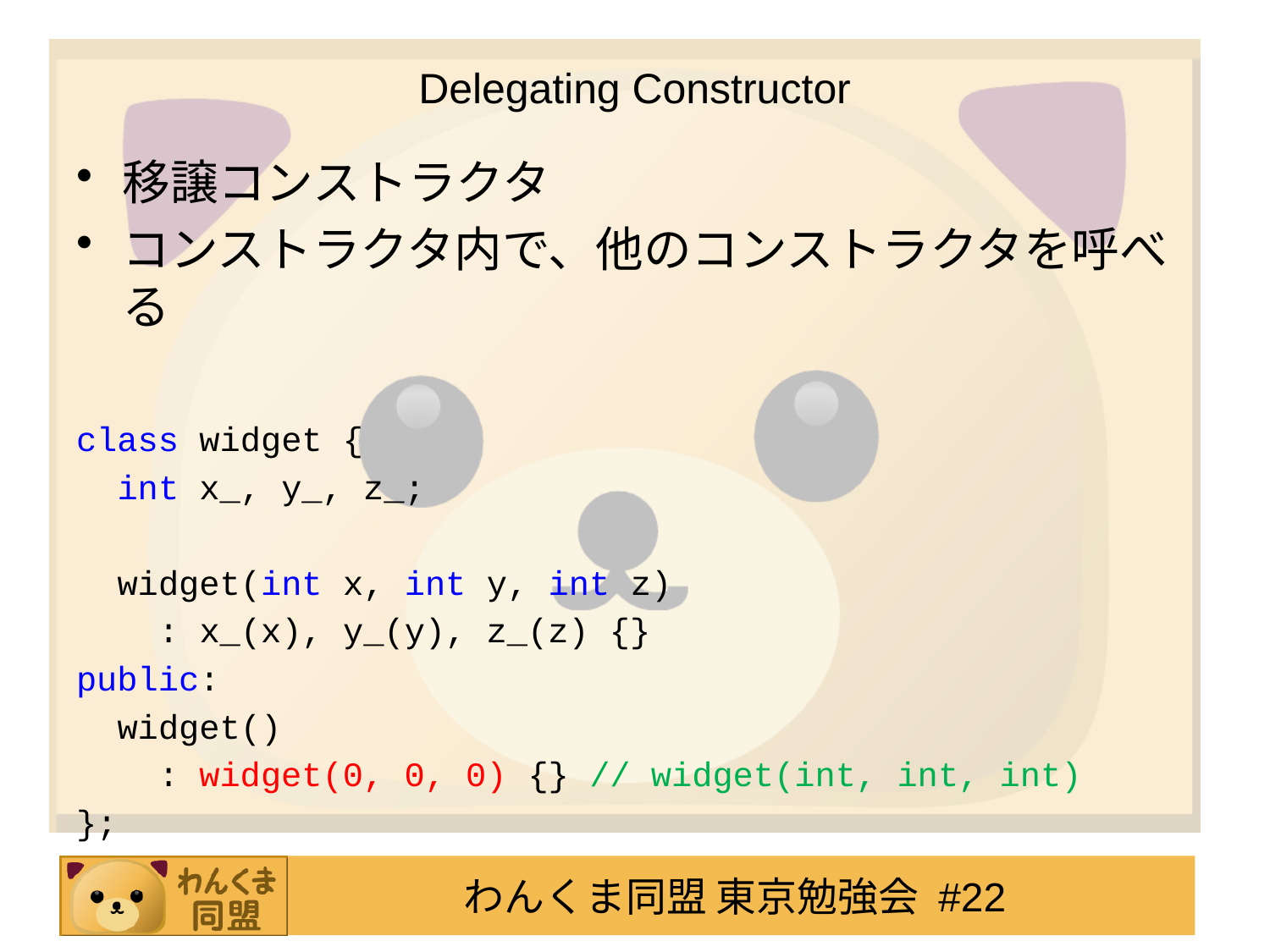

# Delegating Constructor
移譲コンストラクタ
コンストラクタ内で、他のコンストラクタを呼べる

class widget {
  int x_, y_, z_;

  widget(int x, int y, int z)
    : x_(x), y_(y), z_(z) {}
public:
  widget()
    : widget(0, 0, 0) {} // widget(int, int, int)
};